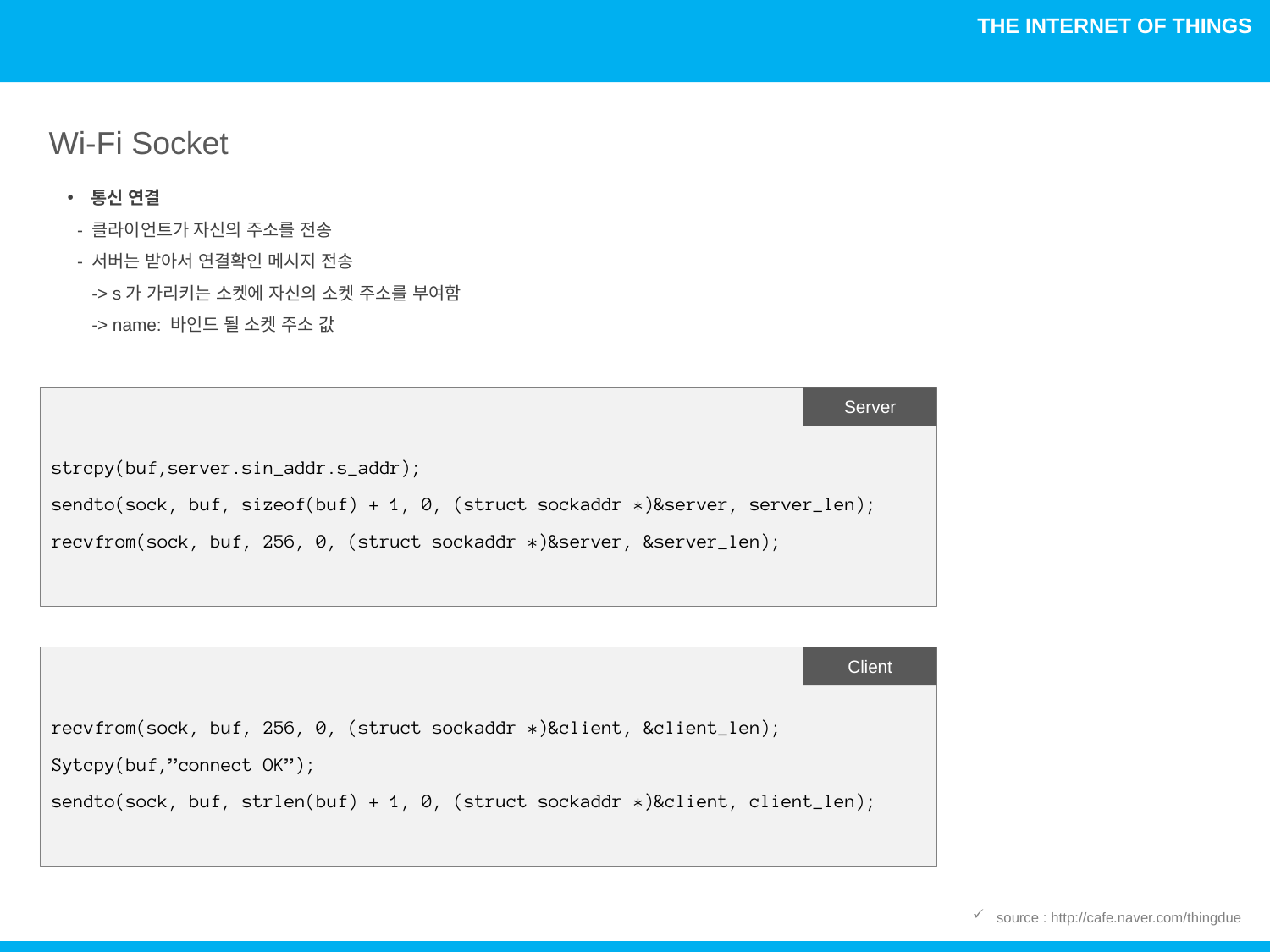

Wi-Fi Socket
통신 연결
  - 클라이언트가 자신의 주소를 전송
  - 서버는 받아서 연결확인 메시지 전송
     -> s가 가리키는 소켓에 자신의 소켓 주소를 부여함
     -> name: 바인드 될 소켓 주소 값
strcpy(buf,server.sin_addr.s_addr);
sendto(sock, buf, sizeof(buf) + 1, 0, (struct sockaddr *)&server, server_len);
recvfrom(sock, buf, 256, 0, (struct sockaddr *)&server, &server_len);
Server
recvfrom(sock, buf, 256, 0, (struct sockaddr *)&client, &client_len);
Sytcpy(buf,”connect OK”);
sendto(sock, buf, strlen(buf) + 1, 0, (struct sockaddr *)&client, client_len);
Client
source : http://cafe.naver.com/thingdue